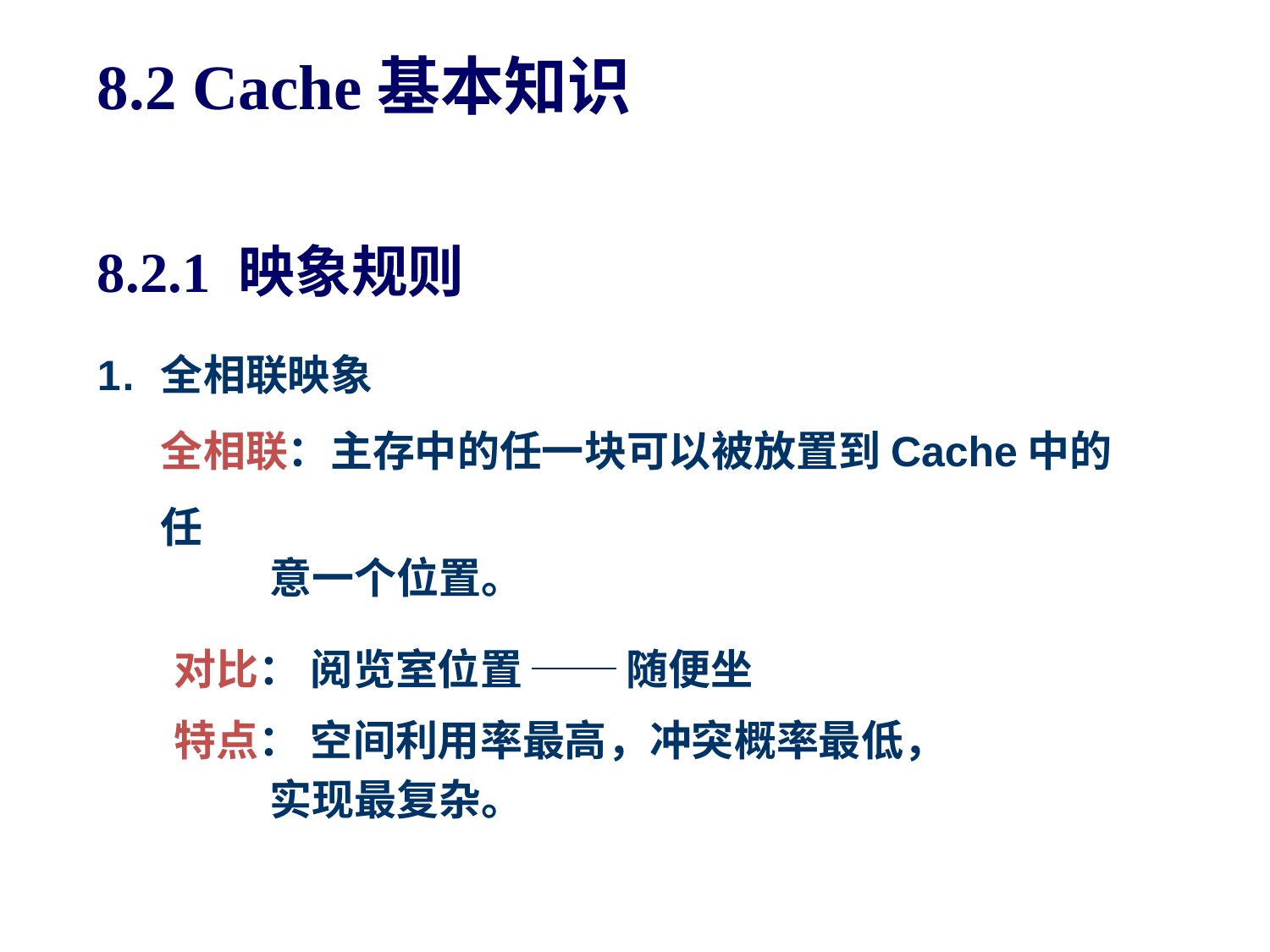

8.2 Cache基本知识
8.2.1 映象规则
全相联映象
全相联：主存中的任一块可以被放置到Cache中的任
                 意一个位置。
       对比： 阅览室位置 ── 随便坐
       特点： 空间利用率最高，冲突概率最低，
                 实现最复杂。